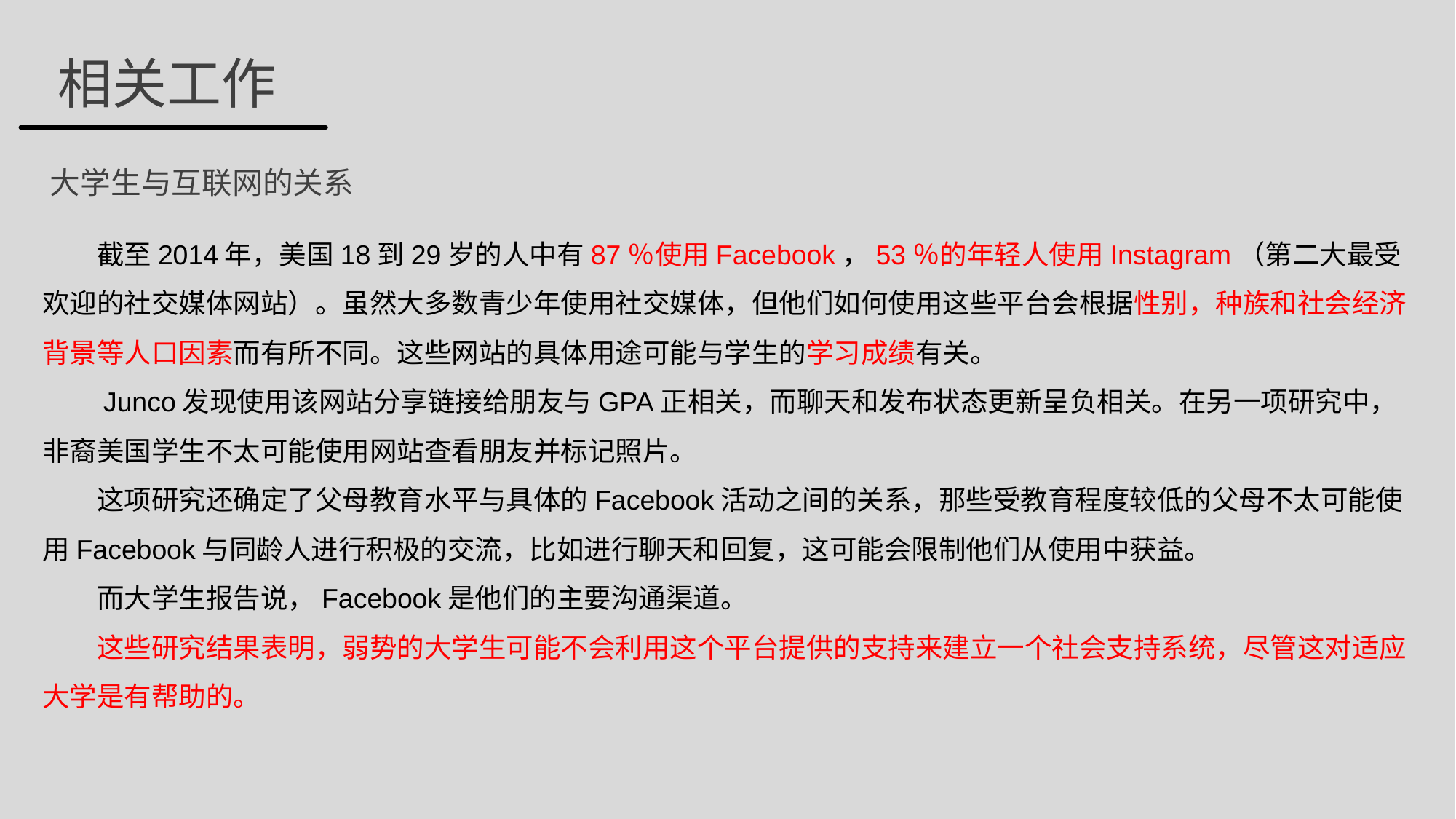

相关工作
大学生与互联网的关系
　　截至2014年，美国18到29岁的人中有87％使用Facebook，53％的年轻人使用Instagram（第二大最受欢迎的社交媒体网站）。虽然大多数青少年使用社交媒体，但他们如何使用这些平台会根据性别，种族和社会经济背景等人口因素而有所不同。这些网站的具体用途可能与学生的学习成绩有关。
　　Junco发现使用该网站分享链接给朋友与GPA正相关，而聊天和发布状态更新呈负相关。在另一项研究中，非裔美国学生不太可能使用网站查看朋友并标记照片。
　　这项研究还确定了父母教育水平与具体的Facebook活动之间的关系，那些受教育程度较低的父母不太可能使用Facebook与同龄人进行积极的交流，比如进行聊天和回复，这可能会限制他们从使用中获益。
　　而大学生报告说，Facebook是他们的主要沟通渠道。
　　这些研究结果表明，弱势的大学生可能不会利用这个平台提供的支持来建立一个社会支持系统，尽管这对适应大学是有帮助的。